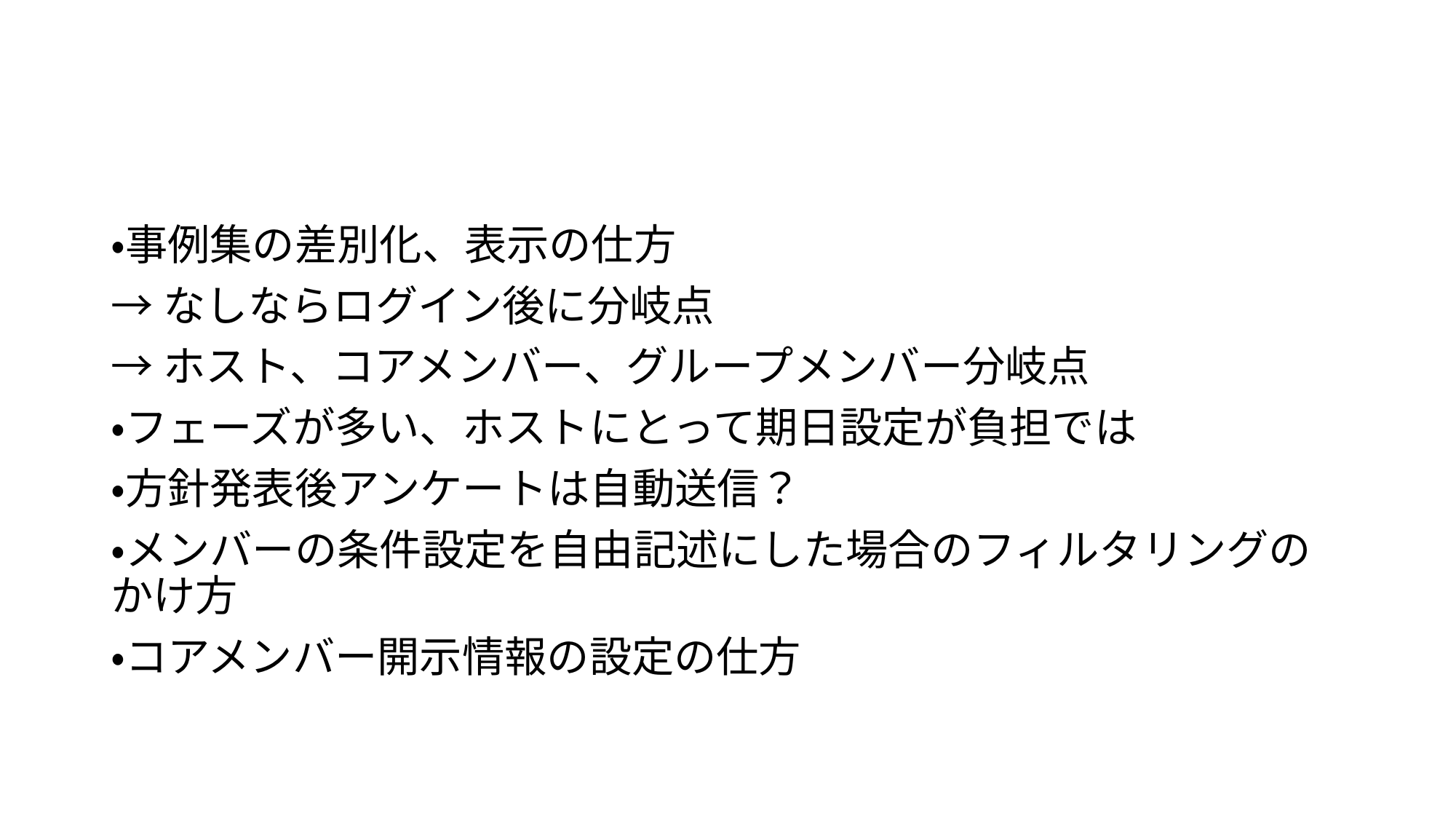

・事例集の差別化、表示の仕方
→なしならログイン後に分岐点
→ホスト、コアメンバー、グループメンバー分岐点
・フェーズが多い、ホストにとって期日設定が負担では
・方針発表後アンケートは自動送信？
・メンバーの条件設定を自由記述にした場合のフィルタリングのかけ方
・コアメンバー開示情報の設定の仕方